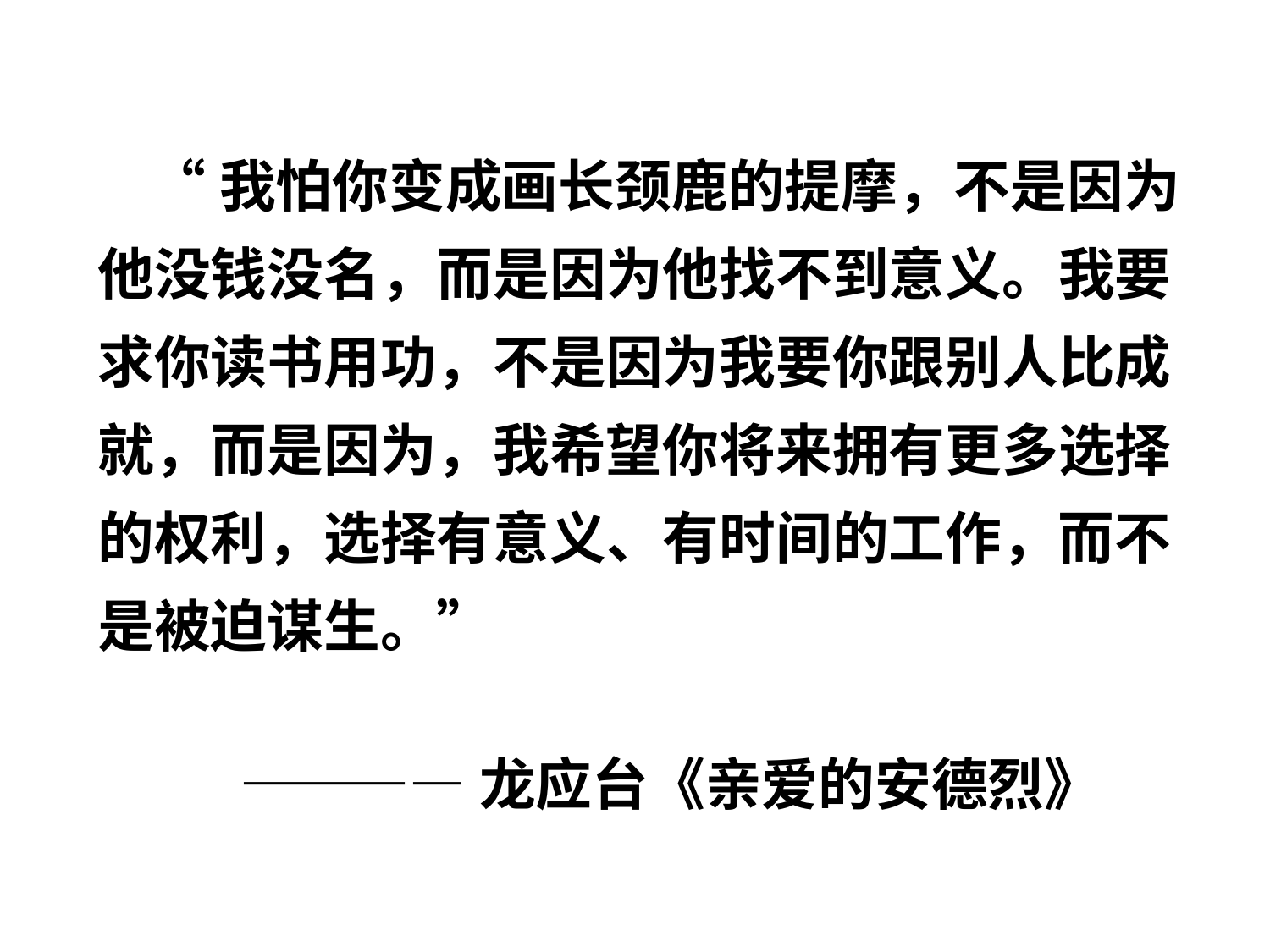

“我怕你变成画长颈鹿的提摩，不是因为他没钱没名，而是因为他找不到意义。我要求你读书用功，不是因为我要你跟别人比成就，而是因为，我希望你将来拥有更多选择的权利，选择有意义、有时间的工作，而不是被迫谋生。”

           ————龙应台《亲爱的安德烈》